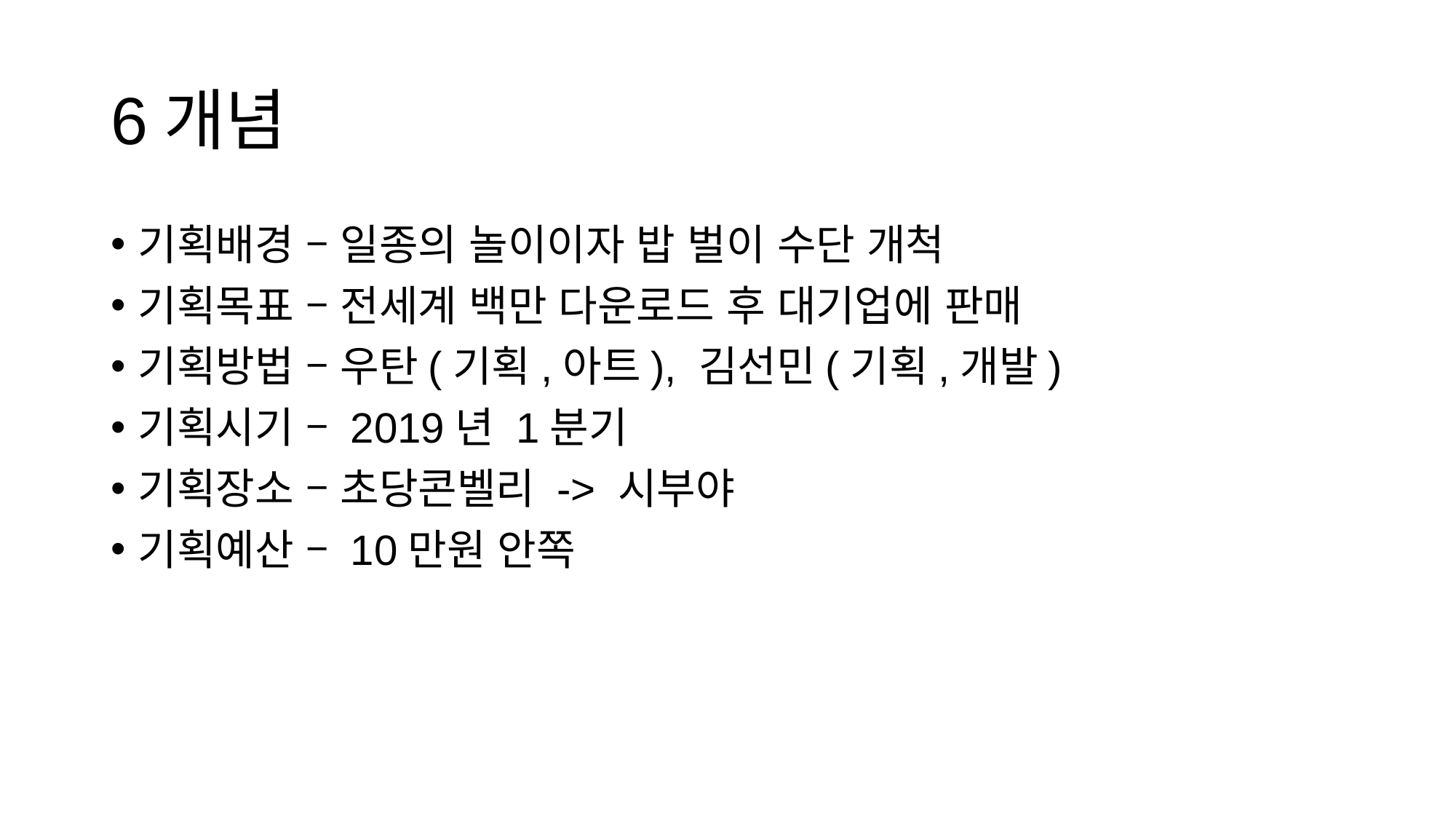

# 6개념
기획배경 – 일종의 놀이이자 밥 벌이 수단 개척
기획목표 – 전세계 백만 다운로드 후 대기업에 판매
기획방법 – 우탄(기획,아트), 김선민(기획,개발)
기획시기 – 2019년 1분기
기획장소 – 초당콘벨리 -> 시부야
기획예산 – 10만원 안쪽